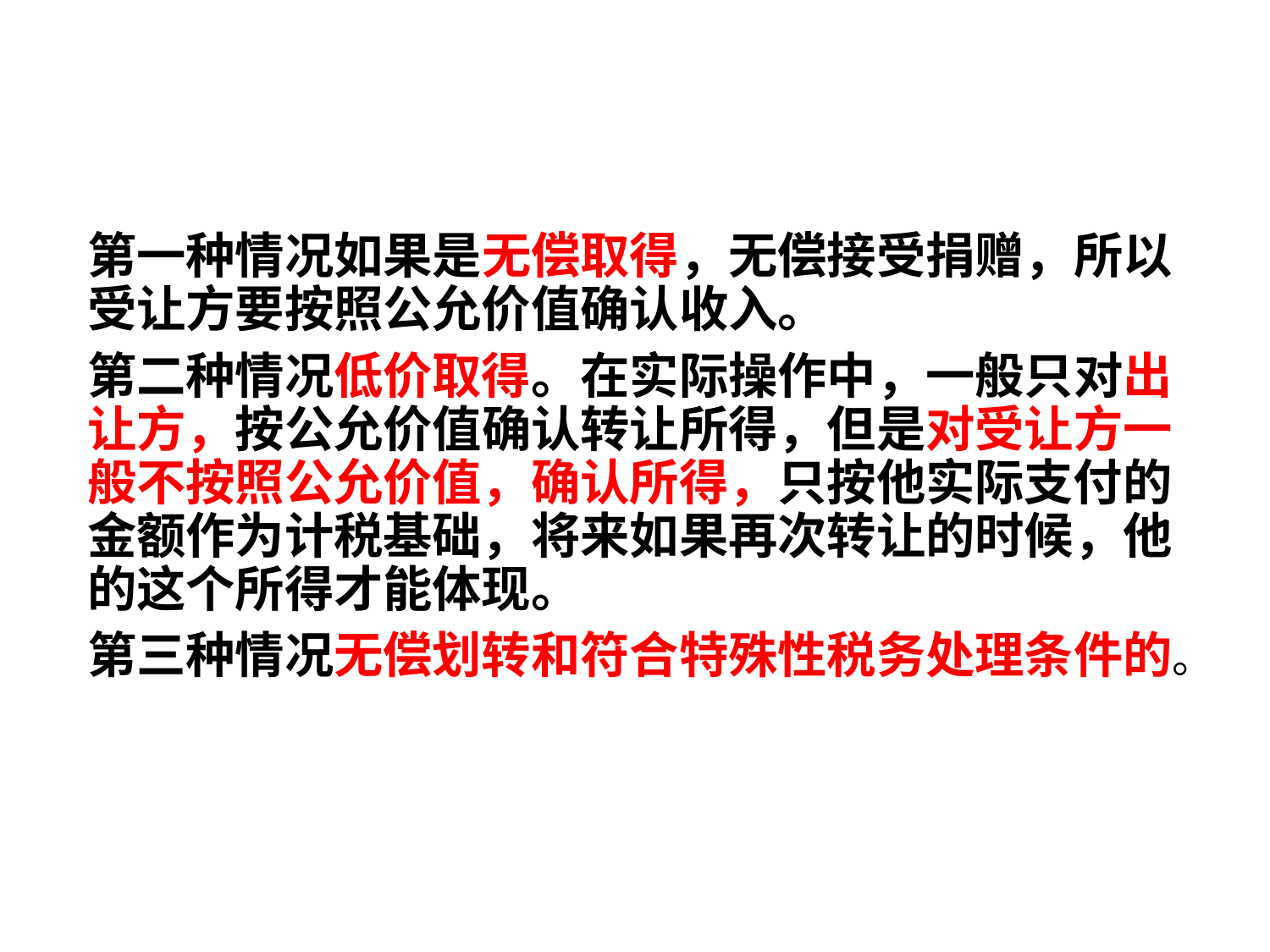

#
第一种情况如果是无偿取得，无偿接受捐赠，所以受让方要按照公允价值确认收入。
第二种情况低价取得。在实际操作中，一般只对出让方，按公允价值确认转让所得，但是对受让方一般不按照公允价值，确认所得，只按他实际支付的金额作为计税基础，将来如果再次转让的时候，他的这个所得才能体现。
第三种情况无偿划转和符合特殊性税务处理条件的。